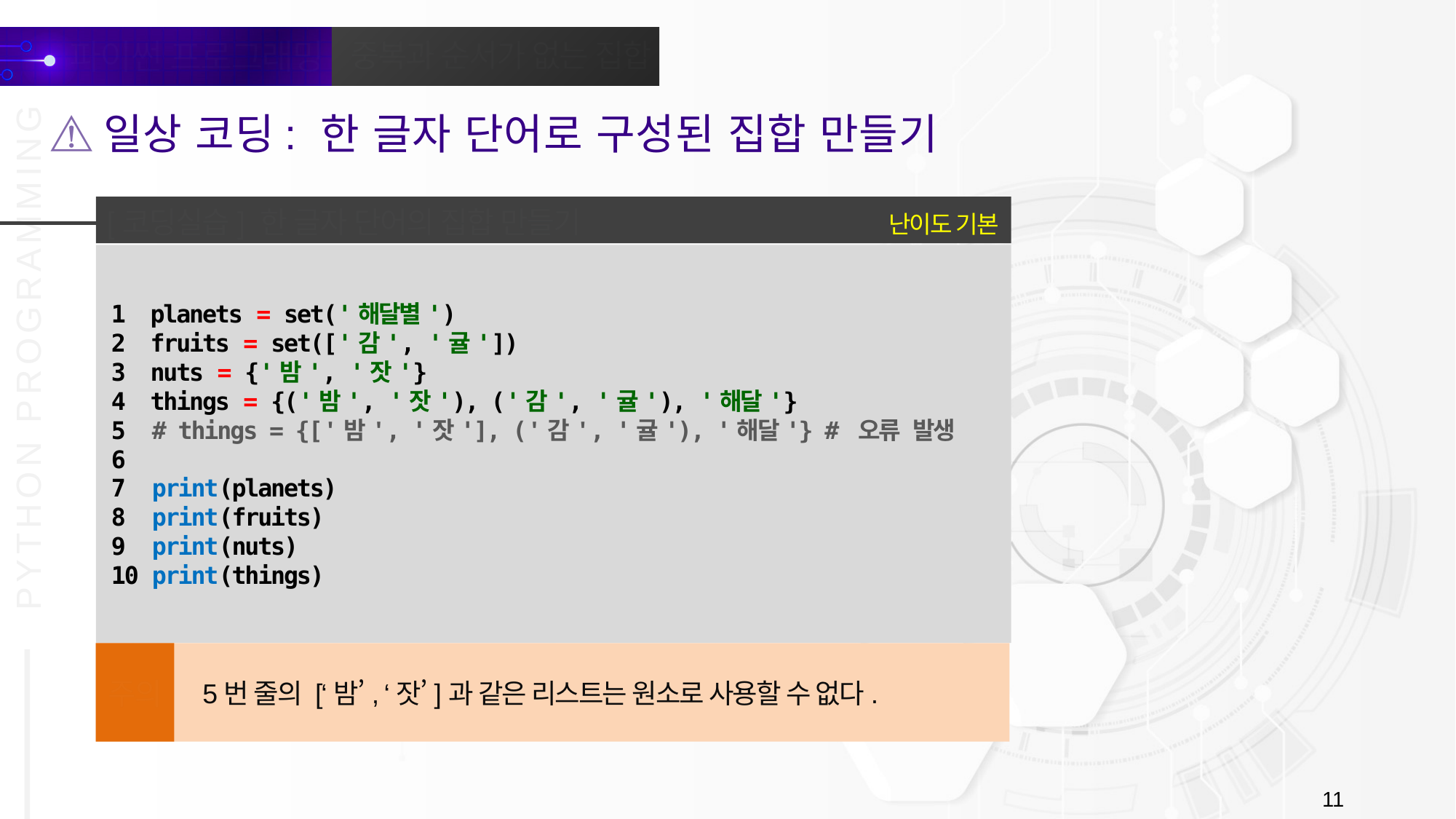

일상 코딩: 한 글자 단어로 구성된 집합 만들기

난이도 기본
[코딩실습] 한 글자 단어의 집합 만들기
1  planets = set('해달별')
2  fruits = set(['감', '귤'])
3  nuts = {'밤', '잣'}
4  things = {('밤', '잣'), ('감', '귤'), '해달'}
5  # things = {['밤', '잣'], ('감', '귤'), '해달'} # 오류 발생
6
7  print(planets)
8  print(fruits)
9  print(nuts)
10 print(things)
5번 줄의 [‘밤’, ‘잣’]과 같은 리스트는 원소로 사용할 수 없다.
주의
11